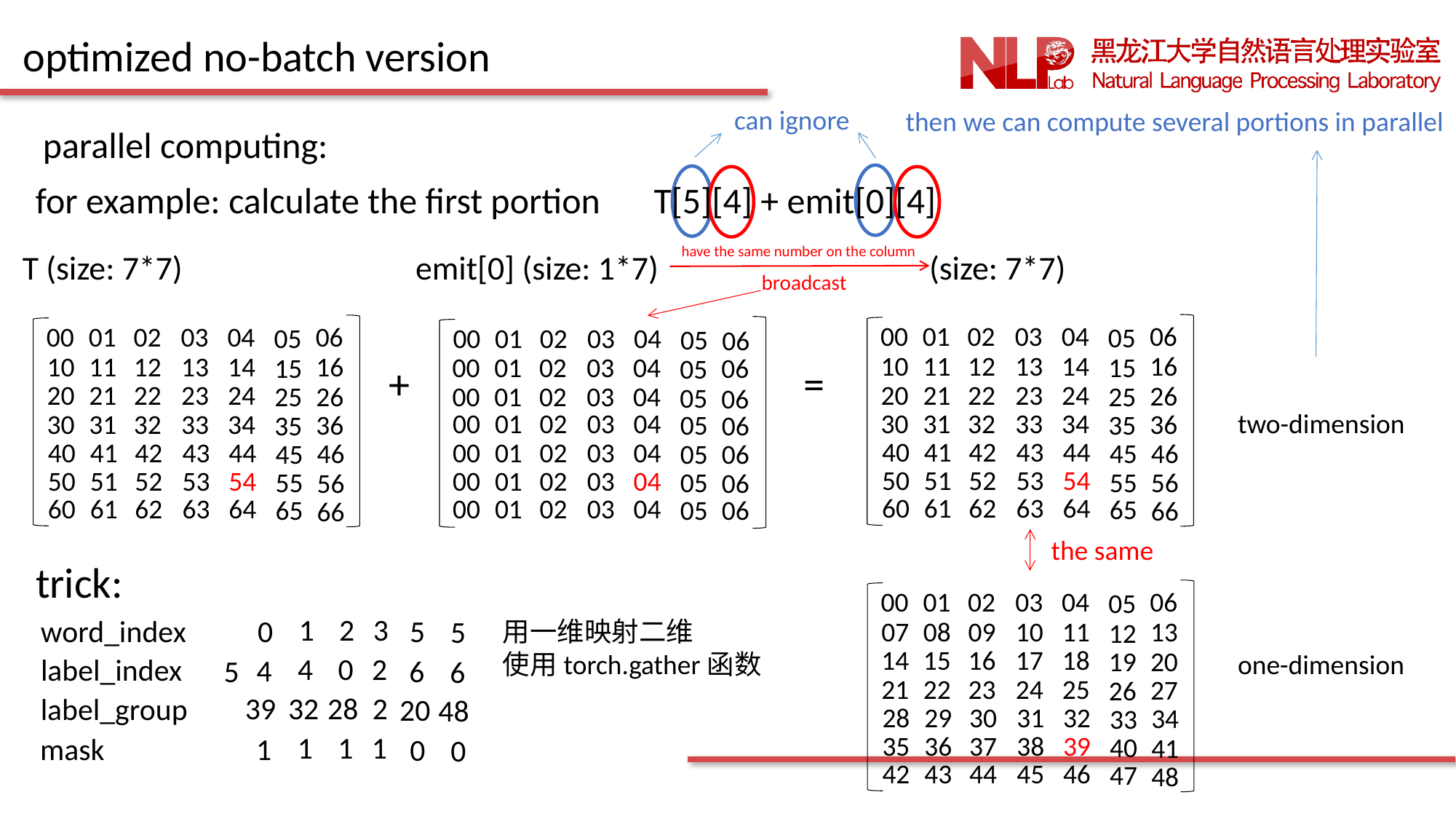

optimized no-batch version
can ignore
then we can compute several portions in parallel
parallel computing:

for example: calculate the first portion
T[5][4] + emit[0][4]
have the same number on the column
T (size: 7*7)
emit[0] (size: 1*7)
(size: 7*7)
broadcast
00
01
02
03
04
06
00
01
02
03
04
06

05
00
01
02
03
04
05

05

06

10
11
12
13
14
16
10
11
12
13
14
16
00
01
02
03
04
15
06
15
05
+
=
20
21
22
23
24
20
21
22
23
24
26
25
26
00
01
02
03
04
25
05
06
30
31
32
33
34
00
01
02
03
04
two-dimension
30
31
32
33
34
36
35
36
05
35
06
40
41
42
43
44
00
01
02
03
04
40
41
42
43
44
46
45
46
05
45
06
50
51
52
53
54
00
01
02
03
04
50
51
52
53
54
55
05
56
55
06
56
60
61
62
63
64
00
01
02
03
04
60
61
62
63
64
65
05
65
06
66
66
the same
trick:
00
01
02
03
04
06

05

1
2
3
0
word_index
5
5
用一维映射二维
使用torch.gather函数
07
08
09
10
11
13
12
14
15
16
17
18
20
19
one-dimension
4
0
2
label_index
4
5
6
6
21
22
23
24
25
27
26
39
32
28
2
label_group
20
48
28
29
30
31
32
34
33
1
1
1
35
36
37
38
39
1
mask
40
0
41
0
42
43
44
45
46
47
48